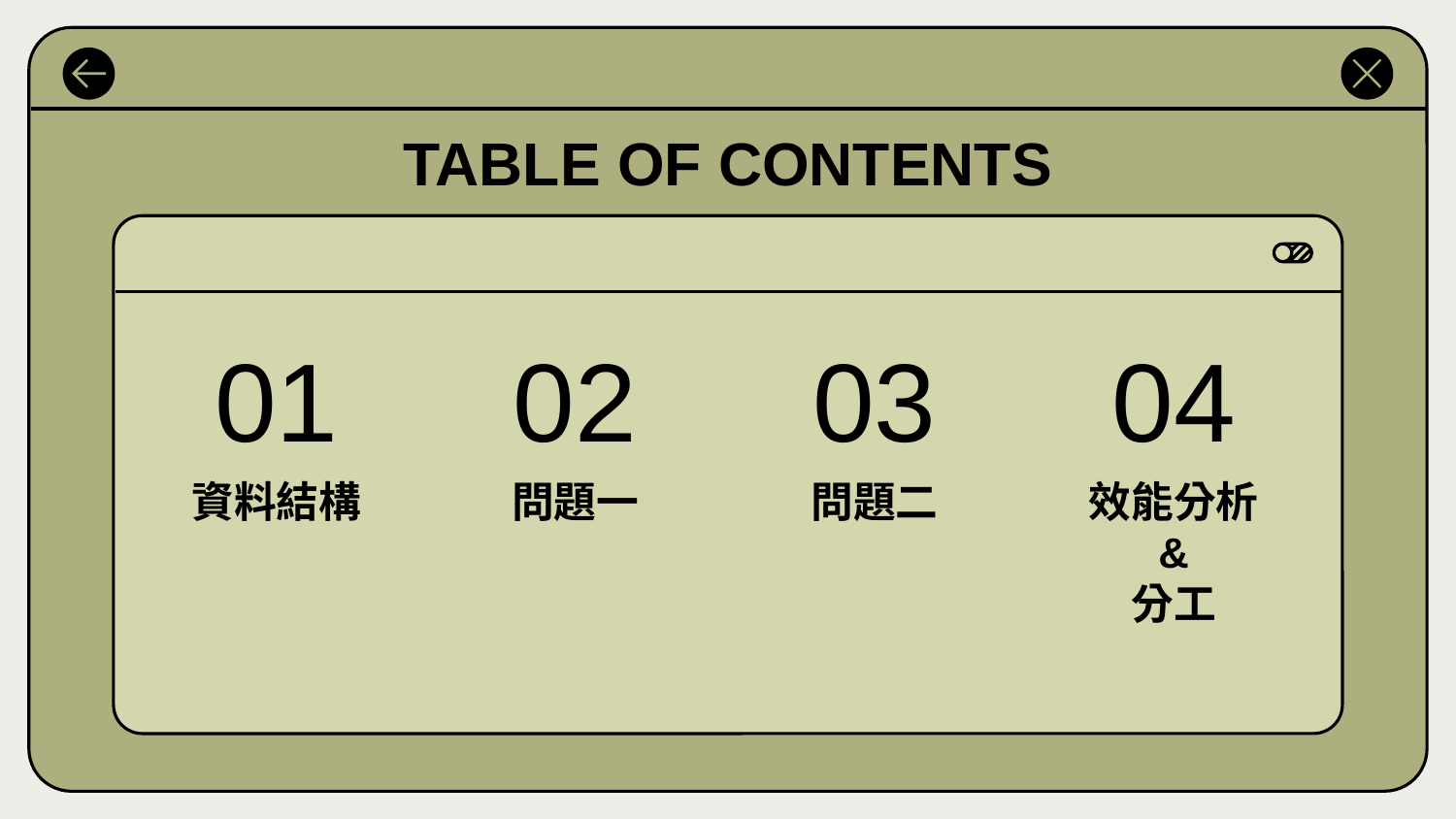

TABLE OF CONTENTS

01
02
03
04
# 資料結構
問題一
問題二
效能分析
&
分工